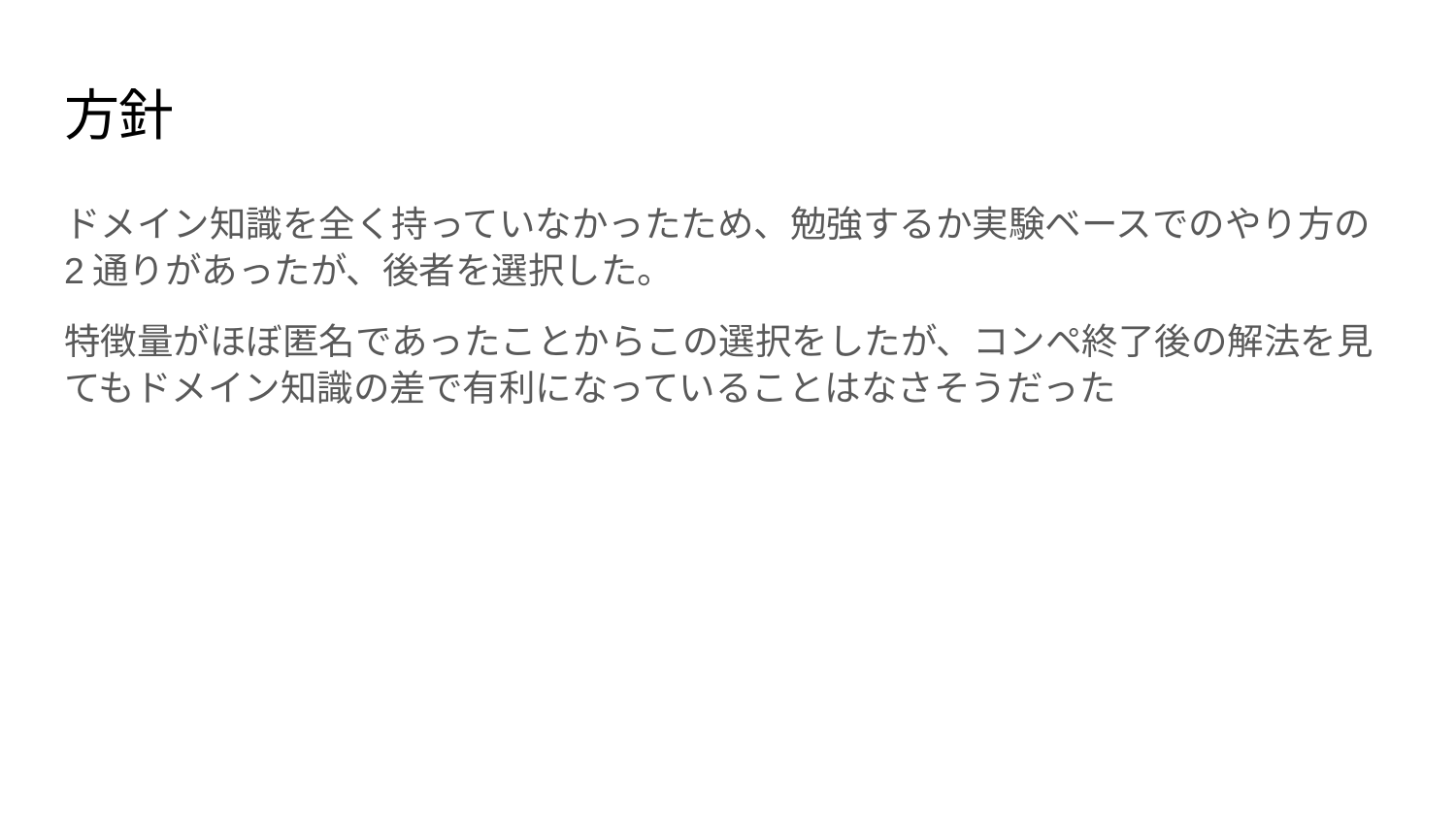

# 方針
ドメイン知識を全く持っていなかったため、勉強するか実験ベースでのやり方の2通りがあったが、後者を選択した。
特徴量がほぼ匿名であったことからこの選択をしたが、コンペ終了後の解法を見てもドメイン知識の差で有利になっていることはなさそうだった